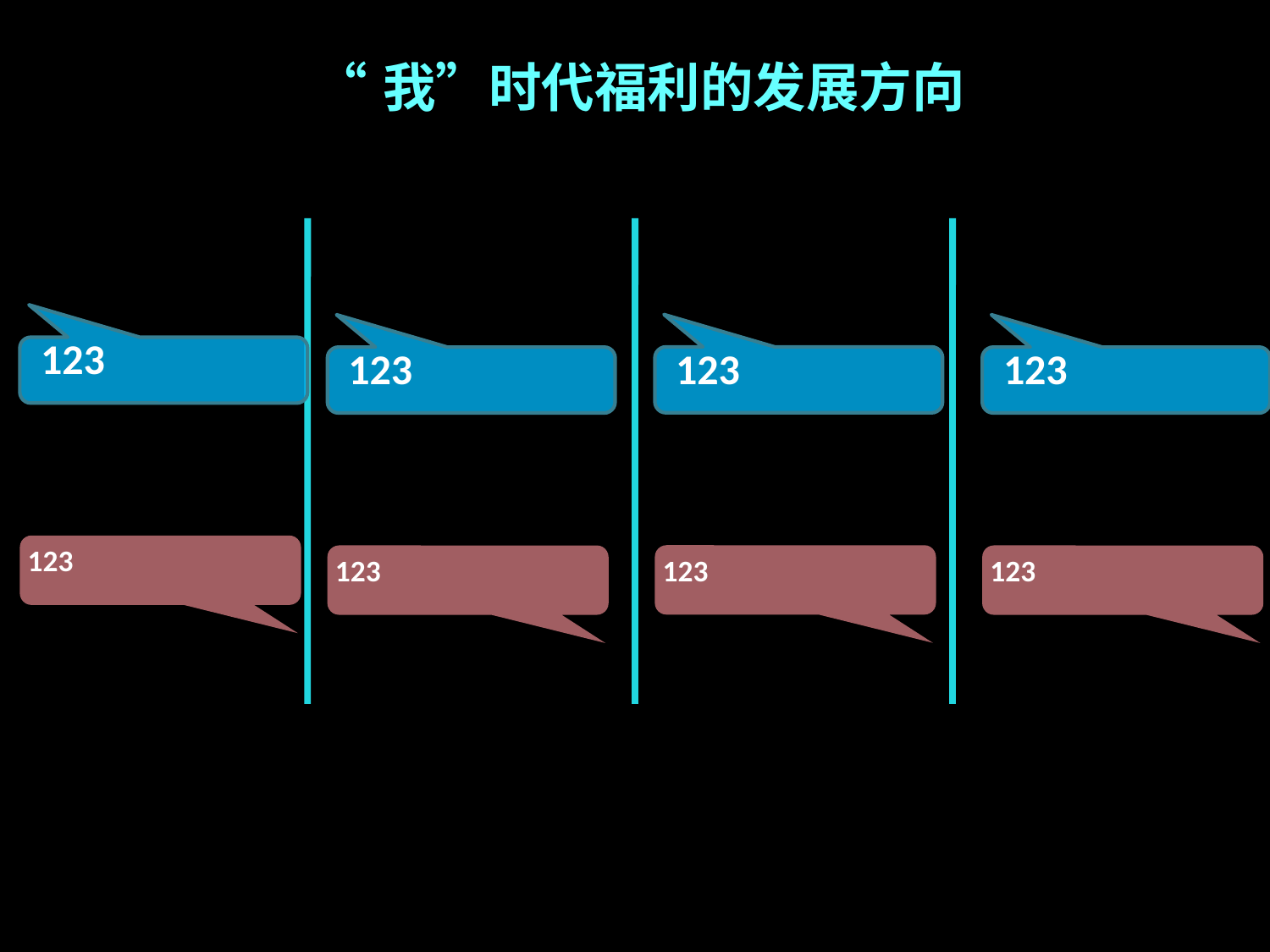

| “我”时代福利的发展方向 |
| --- |

| 123 |
| --- |

| 123 |
| --- |

| 123 |
| --- |
| 123 |
| --- |

| 123 |
| --- |

| 123 |
| --- |
| 123 |
| --- |
| 123 |
| --- |